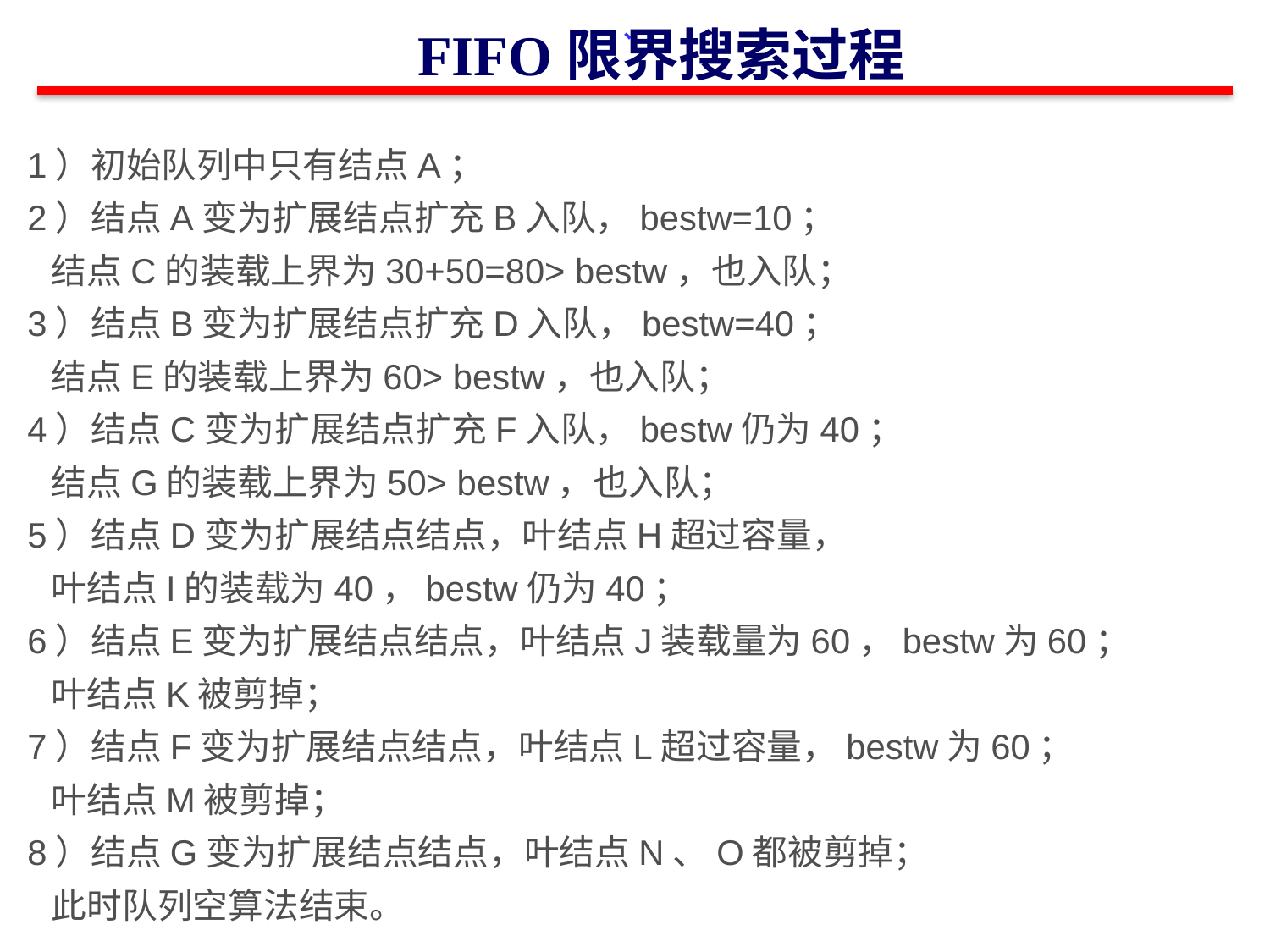

、
FIFO限界搜索过程
1）初始队列中只有结点A；
2）结点A变为扩展结点扩充B入队，bestw=10；
  结点C的装载上界为30+50=80> bestw，也入队；
3）结点B变为扩展结点扩充D入队，bestw=40；
  结点E的装载上界为60> bestw，也入队；
4）结点C变为扩展结点扩充F入队，bestw仍为40；
  结点G的装载上界为50> bestw，也入队；
5）结点D变为扩展结点结点，叶结点H超过容量，
  叶结点I的装载为40，bestw仍为40；
6）结点E变为扩展结点结点，叶结点J装载量为60，bestw为60；
  叶结点K被剪掉；
7）结点F变为扩展结点结点，叶结点L超过容量，bestw为60；
  叶结点M被剪掉；
8）结点G变为扩展结点结点，叶结点N、O都被剪掉；
  此时队列空算法结束。